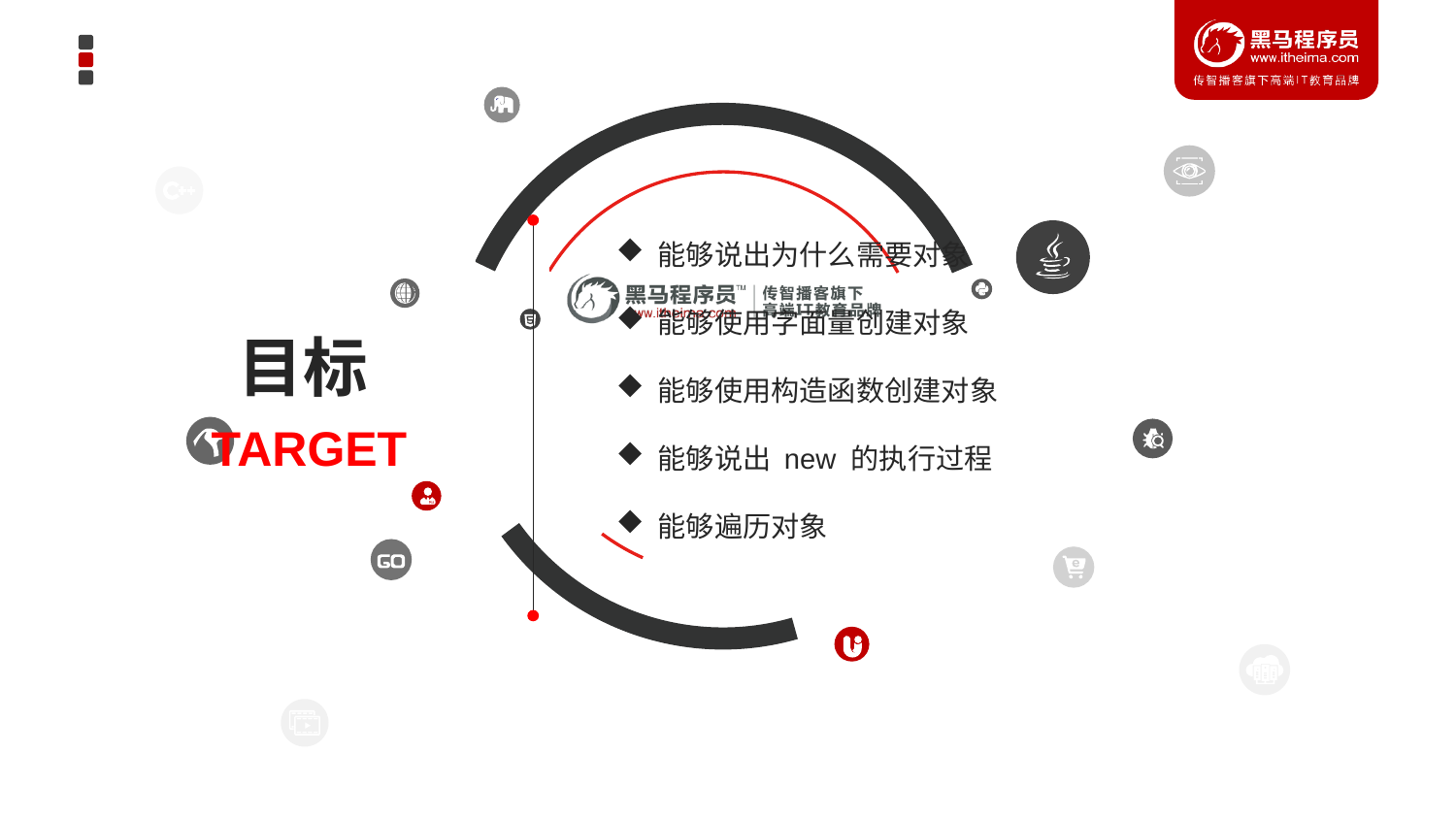

能够说出为什么需要对象
 能够使用字面量创建对象
 能够使用构造函数创建对象
 能够说出 new 的执行过程
 能够遍历对象

目标
TARGET